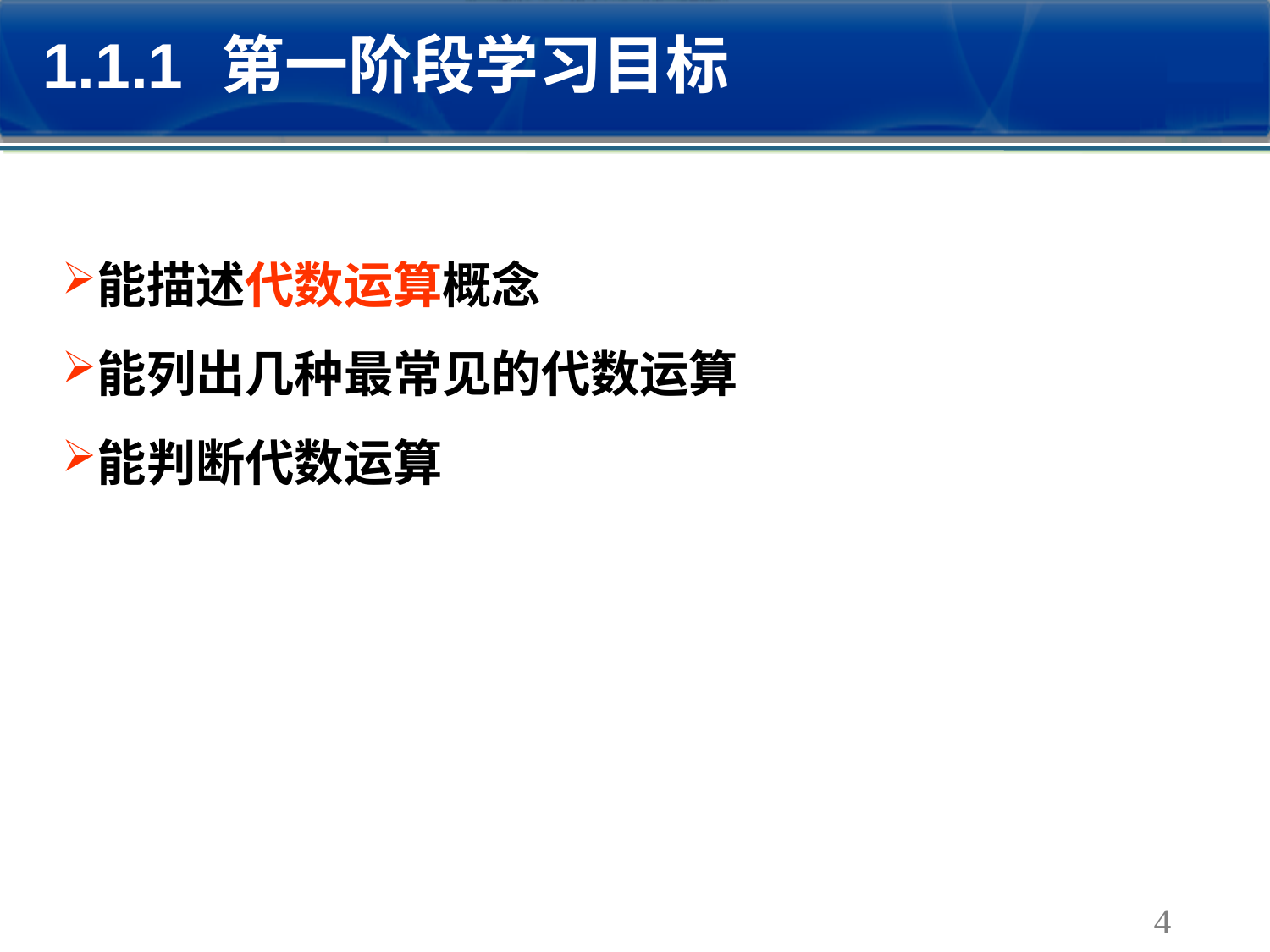

1.1.1 第一阶段学习目标
能描述代数运算概念
能列出几种最常见的代数运算
能判断代数运算
4